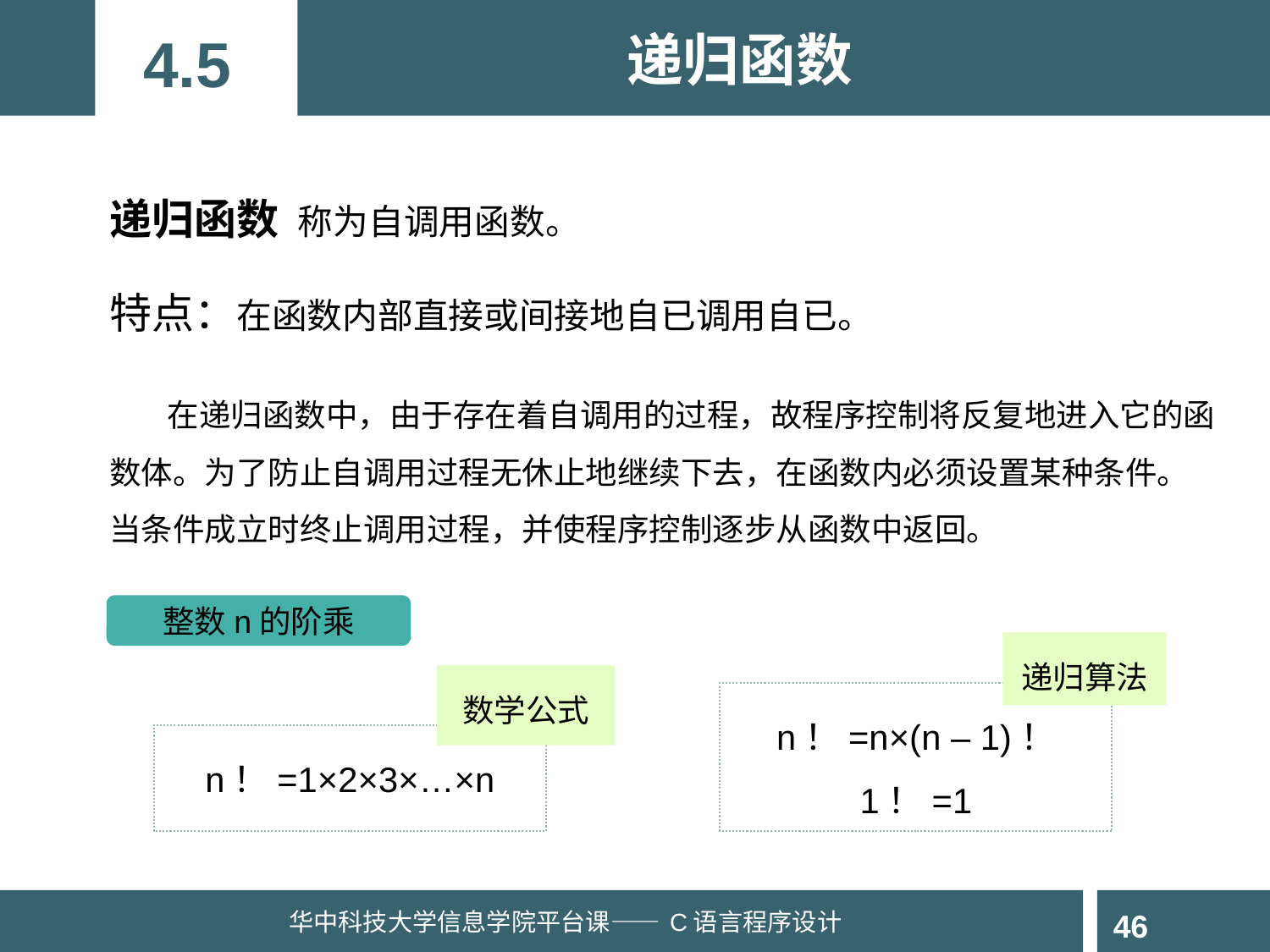

递归函数
4.5
递归函数  称为自调用函数。
特点：在函数内部直接或间接地自已调用自已。
       在递归函数中，由于存在着自调用的过程，故程序控制将反复地进入它的函数体。为了防止自调用过程无休止地继续下去，在函数内必须设置某种条件。当条件成立时终止调用过程，并使程序控制逐步从函数中返回。
整数n的阶乘
递归算法
数学公式
n！=n×(n – 1)！
1！=1
n！=1×2×3×…×n